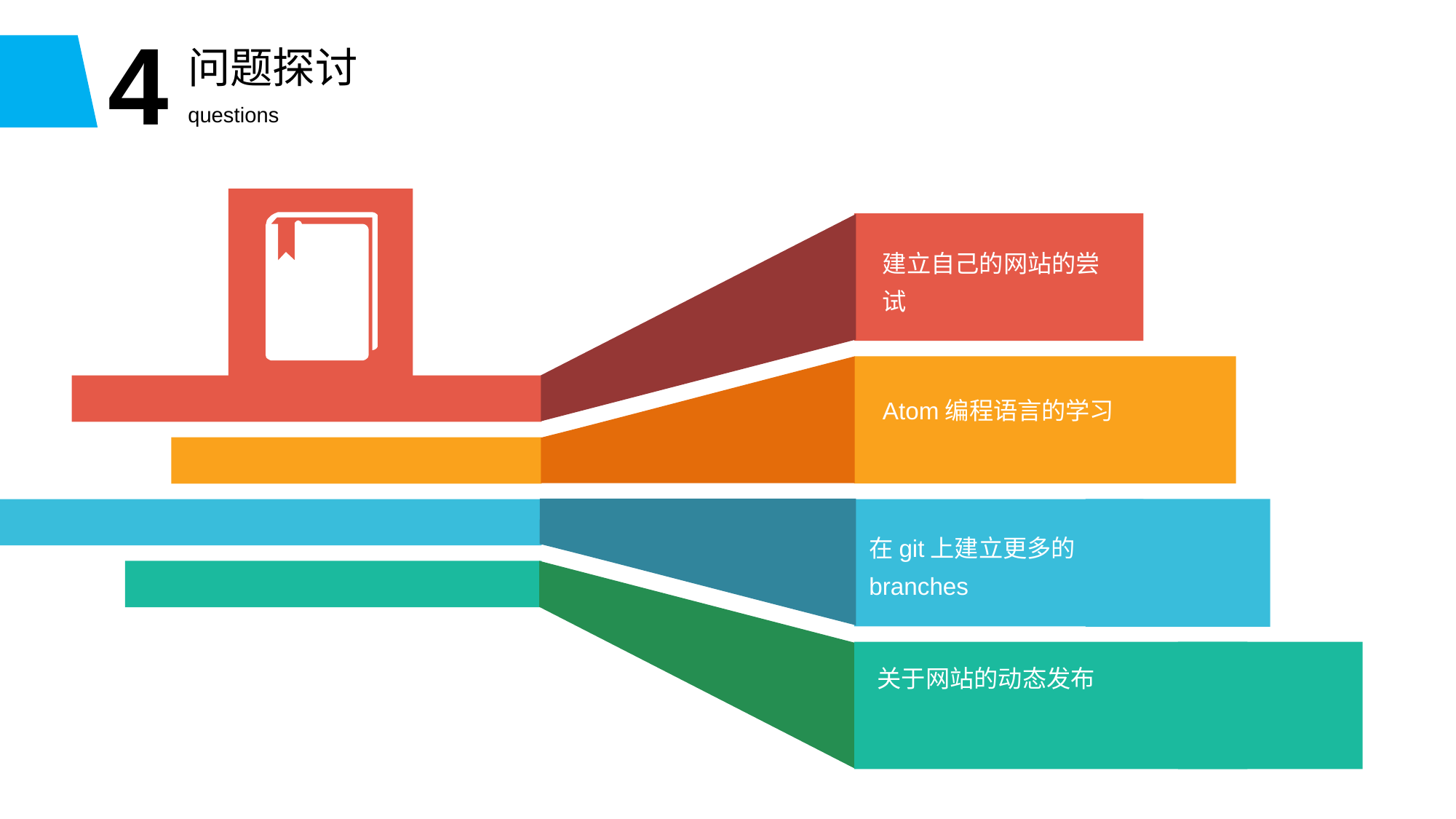

4

问题探讨
questions

建立自己的网站的尝试

Atom编程语言的学习

在git上建立更多的branches

关于网站的动态发布